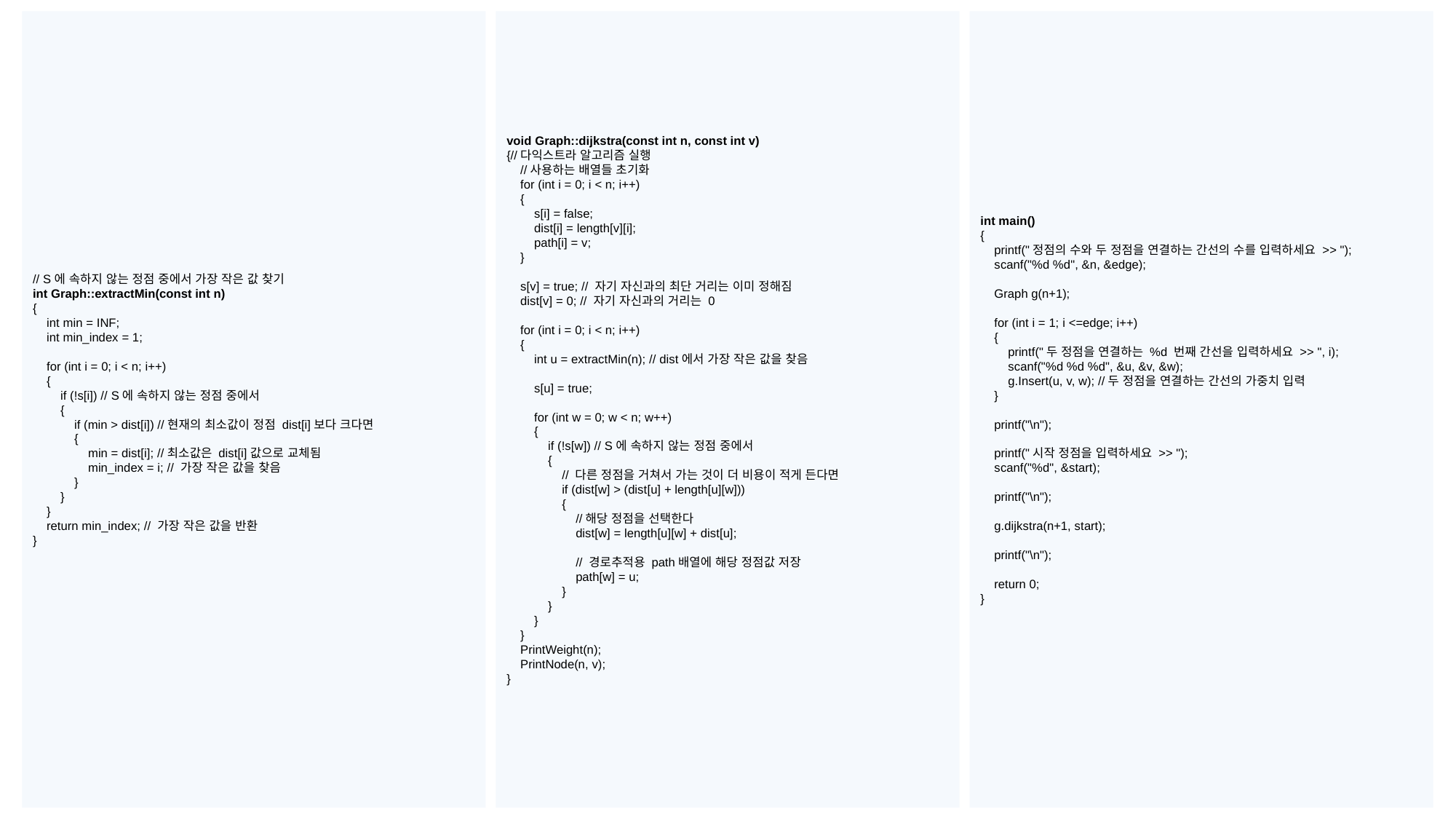

// S에 속하지 않는 정점 중에서 가장 작은 값 찾기
int Graph::extractMin(const int n)
{
    int min = INF;
    int min_index = 1;

    for (int i = 0; i < n; i++)
    {
        if (!s[i]) // S에 속하지 않는 정점 중에서
        {
            if (min > dist[i]) //현재의 최소값이 정점 dist[i]보다 크다면
            {
                min = dist[i]; //최소값은 dist[i]값으로 교체됨
                min_index = i; // 가장 작은 값을 찾음
            }
        }
    }
    return min_index; // 가장 작은 값을 반환
}
void Graph::dijkstra(const int n, const int v)
{//다익스트라 알고리즘 실행
    //사용하는 배열들 초기화
    for (int i = 0; i < n; i++)
    {
        s[i] = false;
        dist[i] = length[v][i];
        path[i] = v;
    }

    s[v] = true; // 자기 자신과의 최단 거리는 이미 정해짐
    dist[v] = 0; // 자기 자신과의 거리는 0

    for (int i = 0; i < n; i++)
    {
        int u = extractMin(n); // dist에서 가장 작은 값을 찾음

        s[u] = true;

        for (int w = 0; w < n; w++)
        {
            if (!s[w]) // S에 속하지 않는 정점 중에서
            {
                // 다른 정점을 거쳐서 가는 것이 더 비용이 적게 든다면
                if (dist[w] > (dist[u] + length[u][w]))
                {
                    //해당 정점을 선택한다
                    dist[w] = length[u][w] + dist[u];

                    // 경로추적용 path배열에 해당 정점값 저장
                    path[w] = u;
                }
            }
        }
    }
    PrintWeight(n);
    PrintNode(n, v);
}
int main()
{
    printf("정점의 수와 두 정점을 연결하는 간선의 수를 입력하세요 >> ");
    scanf("%d %d", &n, &edge);

    Graph g(n+1);

    for (int i = 1; i <=edge; i++)
    {
        printf("두 정점을 연결하는 %d 번째 간선을 입력하세요 >> ", i);
        scanf("%d %d %d", &u, &v, &w);
        g.Insert(u, v, w); //두 정점을 연결하는 간선의 가중치 입력
    }

    printf("\n");

    printf("시작 정점을 입력하세요 >> ");
    scanf("%d", &start);

    printf("\n");

    g.dijkstra(n+1, start);

    printf("\n");

    return 0;
}